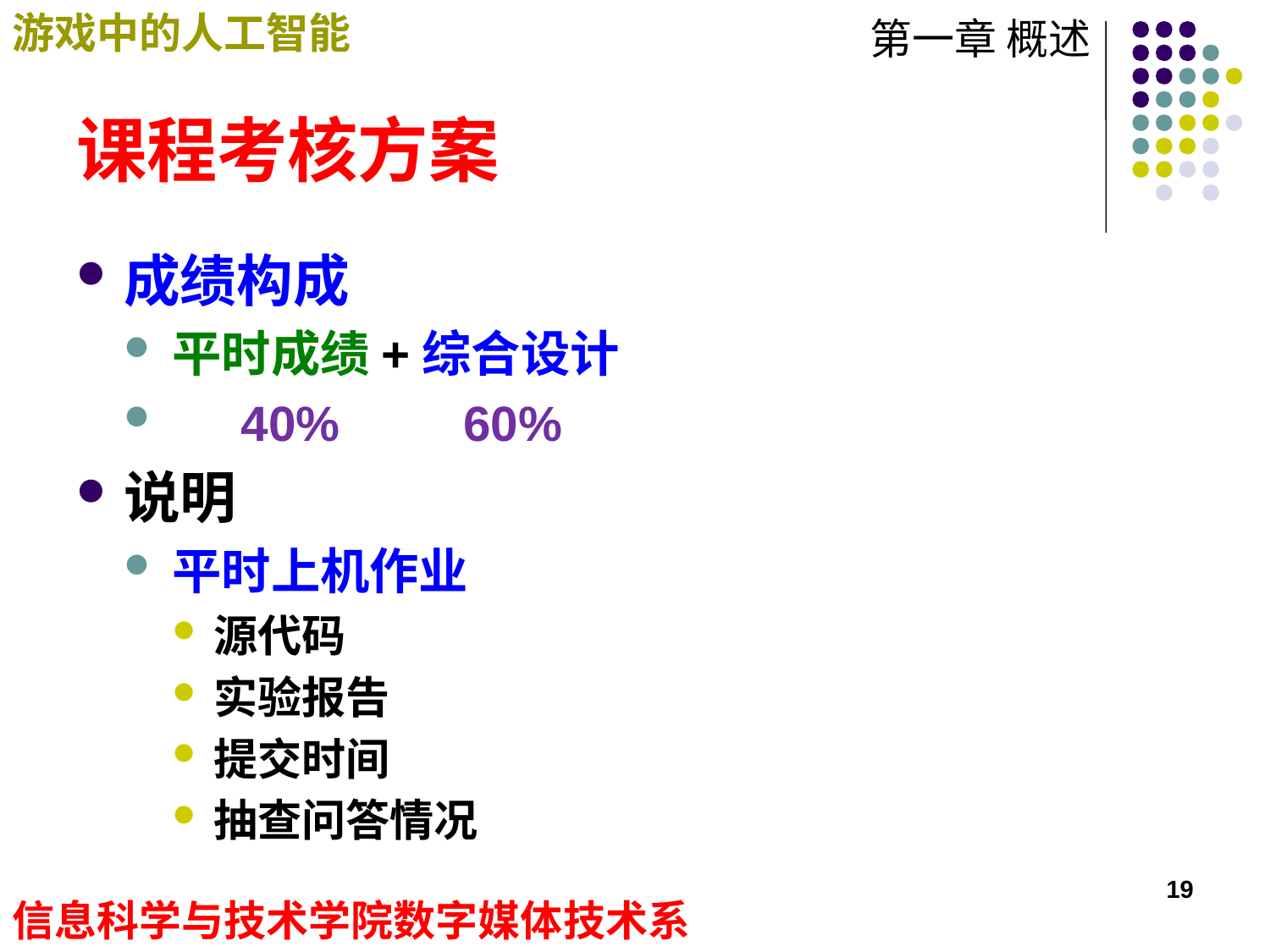

# 课程考核方案
成绩构成
平时成绩+综合设计
     40%         60%
说明
平时上机作业
源代码
实验报告
提交时间
抽查问答情况

19